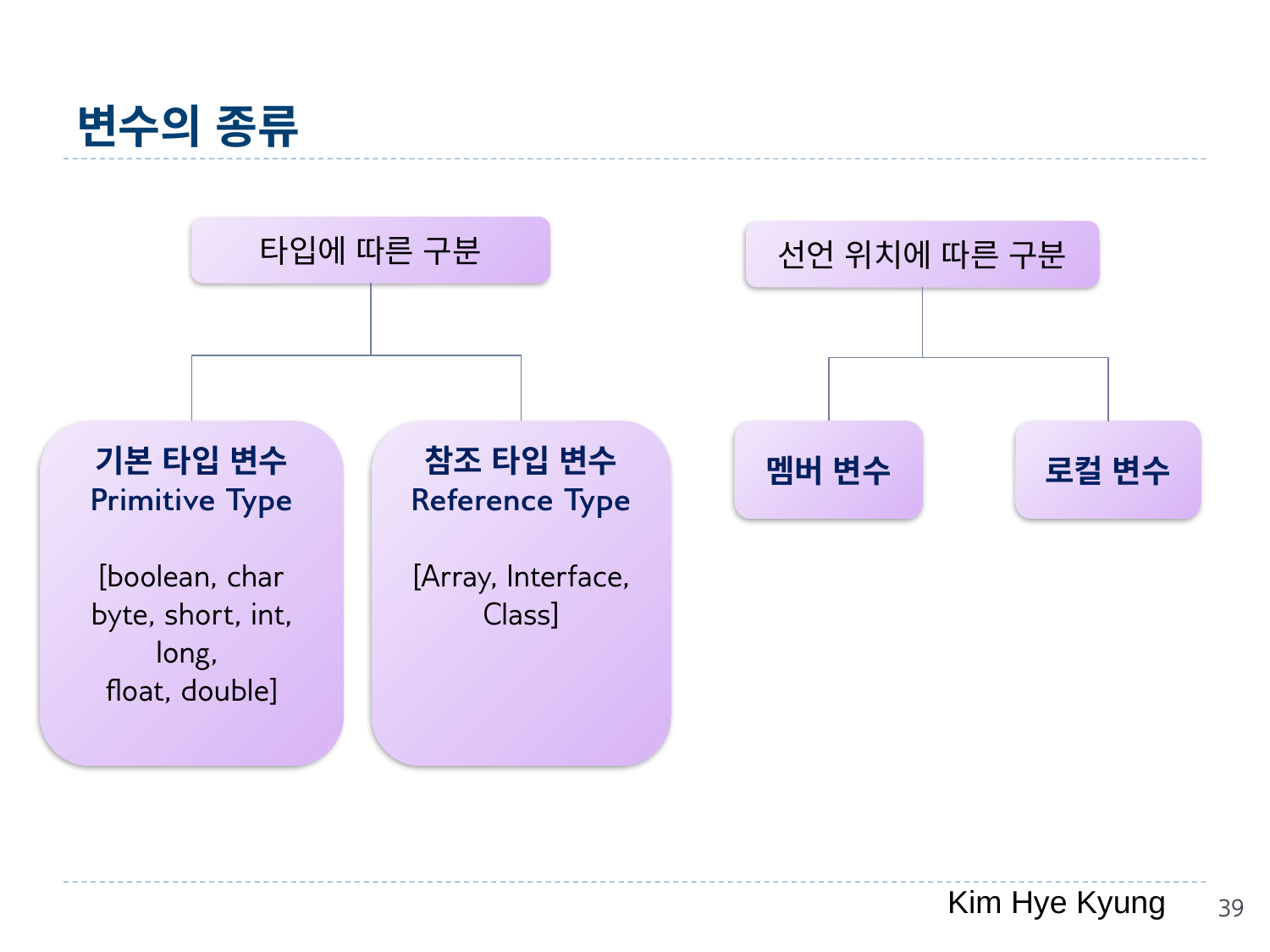

# 변수의 종류
타입에 따른 구분
선언 위치에 따른 구분
멤버 변수
로컬 변수
기본 타입 변수
Primitive Type

[boolean, char
byte, short, int, long,
float, double]

참조 타입 변수
Reference Type

[Array, Interface, Class]

39